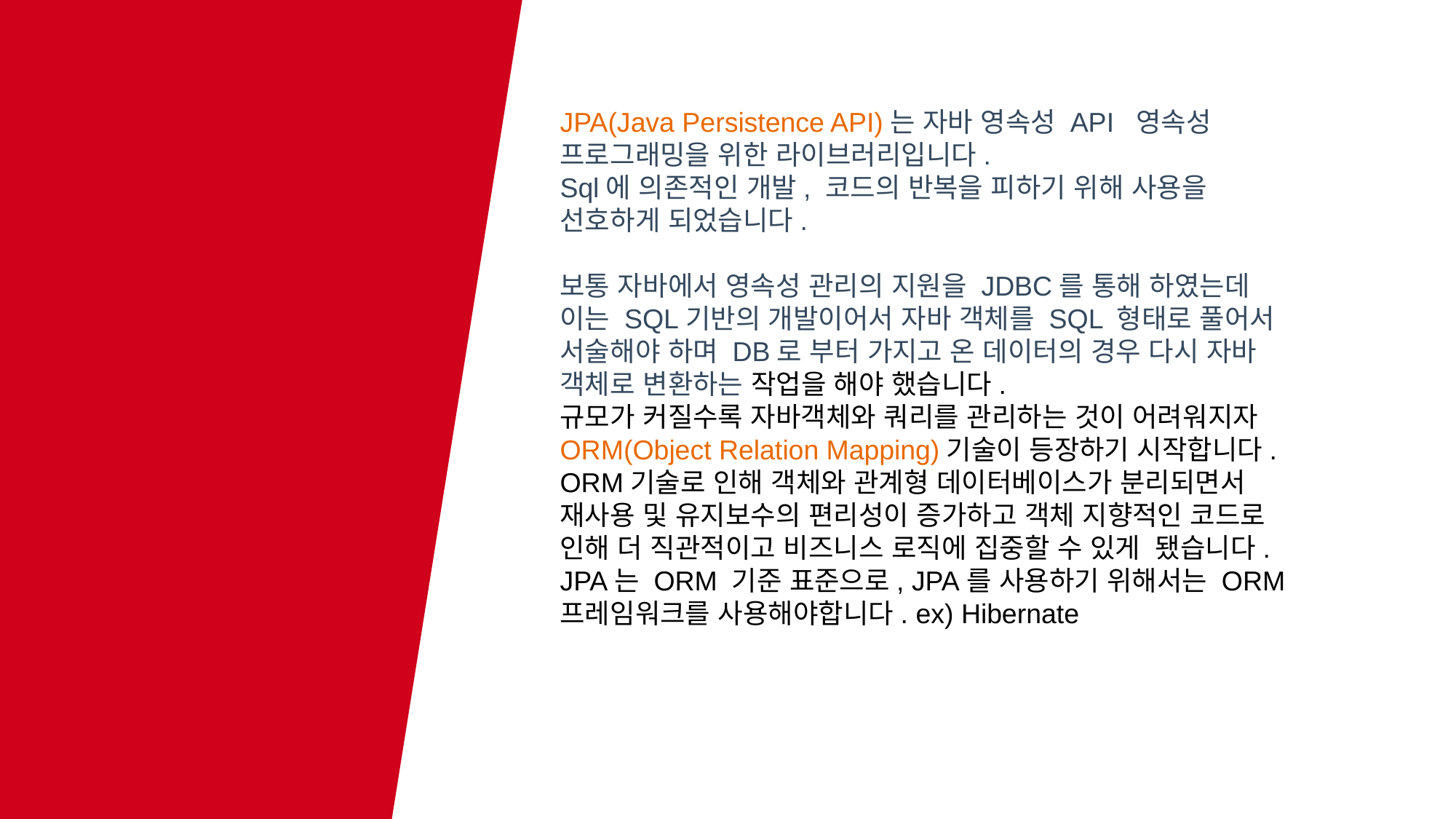

JPA

JPA(Java Persistence API)는 자바 영속성 API  영속성 프로그래밍을 위한 라이브러리입니다.
Sql에 의존적인 개발, 코드의 반복을 피하기 위해 사용을 선호하게 되었습니다.

보통 자바에서 영속성 관리의 지원을 JDBC를 통해 하였는데 이는 SQL기반의 개발이어서 자바 객체를 SQL 형태로 풀어서 서술해야 하며 DB로 부터 가지고 온 데이터의 경우 다시 자바 객체로 변환하는 작업을 해야 했습니다.
규모가 커질수록 자바객체와 쿼리를 관리하는 것이 어려워지자 ORM(Object Relation Mapping)기술이 등장하기 시작합니다.
ORM기술로 인해 객체와 관계형 데이터베이스가 분리되면서
재사용 및 유지보수의 편리성이 증가하고 객체 지향적인 코드로 인해 더 직관적이고 비즈니스 로직에 집중할 수 있게  됐습니다.
JPA는 ORM 기준 표준으로, JPA를 사용하기 위해서는 ORM 프레임워크를 사용해야합니다. ex) Hibernate